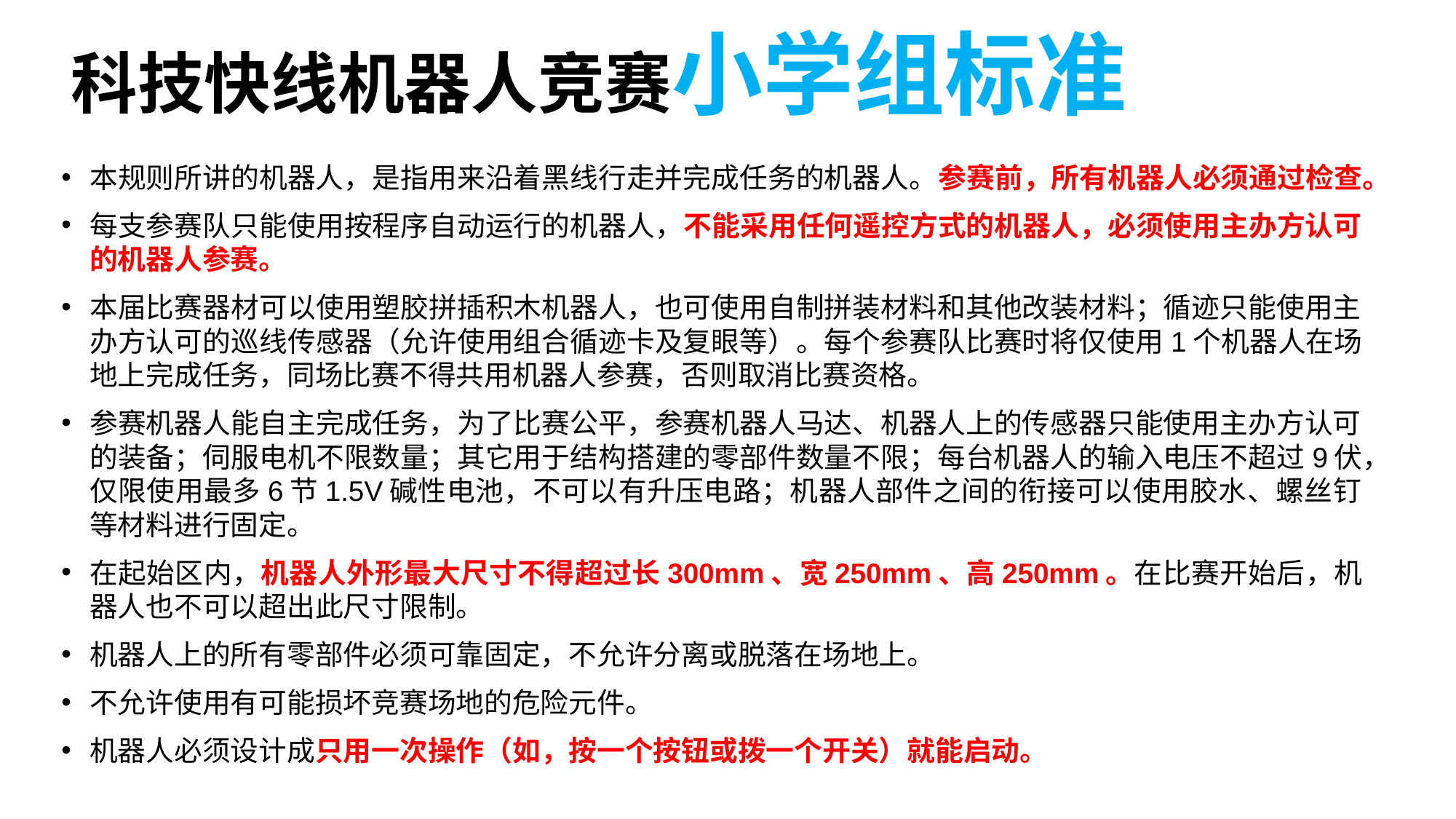

科技快线机器人竞赛小学组标准
本规则所讲的机器人，是指用来沿着黑线行走并完成任务的机器人。参赛前，所有机器人必须通过检查。
每支参赛队只能使用按程序自动运行的机器人，不能采用任何遥控方式的机器人，必须使用主办方认可的机器人参赛。
本届比赛器材可以使用塑胶拼插积木机器人，也可使用自制拼装材料和其他改装材料；循迹只能使用主办方认可的巡线传感器（允许使用组合循迹卡及复眼等）。每个参赛队比赛时将仅使用1个机器人在场地上完成任务，同场比赛不得共用机器人参赛，否则取消比赛资格。
参赛机器人能自主完成任务，为了比赛公平，参赛机器人马达、机器人上的传感器只能使用主办方认可的装备；伺服电机不限数量；其它用于结构搭建的零部件数量不限；每台机器人的输入电压不超过9伏，仅限使用最多6节1.5V碱性电池，不可以有升压电路；机器人部件之间的衔接可以使用胶水、螺丝钉等材料进行固定。
在起始区内，机器人外形最大尺寸不得超过长300mm、宽250mm、高250mm。在比赛开始后，机器人也不可以超出此尺寸限制。
机器人上的所有零部件必须可靠固定，不允许分离或脱落在场地上。
不允许使用有可能损坏竞赛场地的危险元件。
机器人必须设计成只用一次操作（如，按一个按钮或拨一个开关）就能启动。